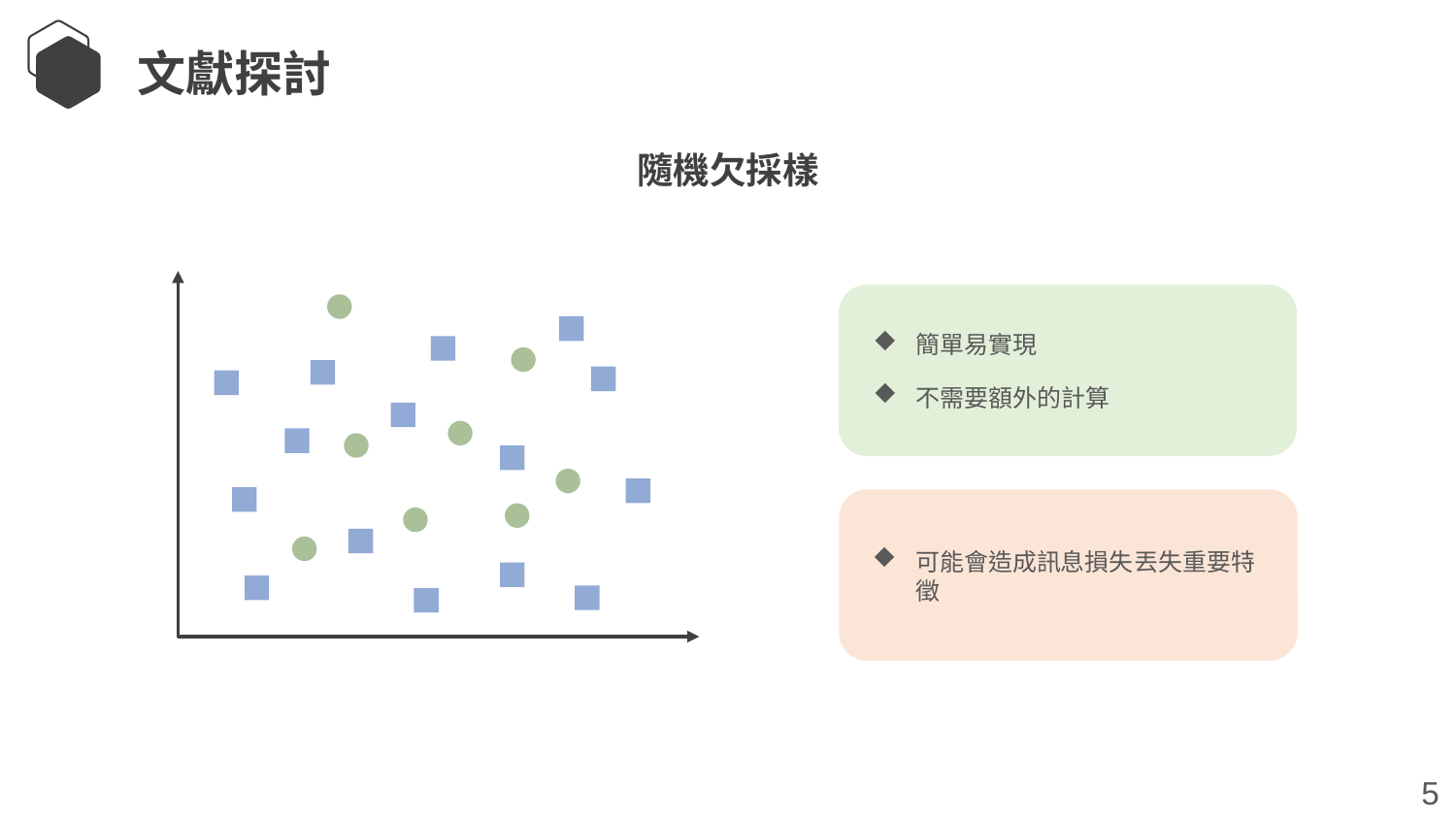

文獻探討
隨機欠採樣

簡單易實現
不需要額外的計算

可能會造成訊息損失丟失重要特徵

5